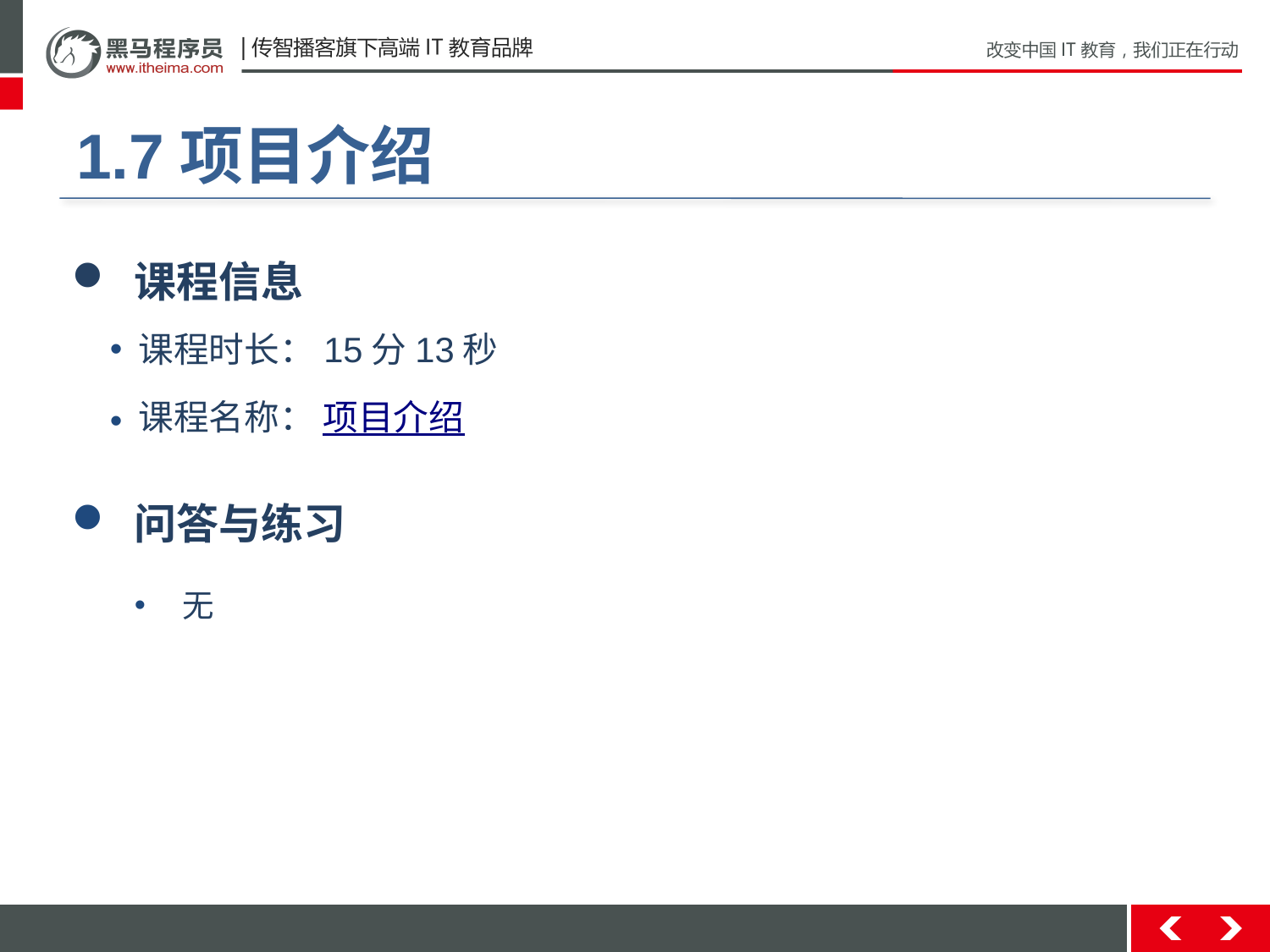

#
1.7项目介绍
 课程信息
 课程时长：15分13秒
 课程名称： 项目介绍
 问答与练习
无